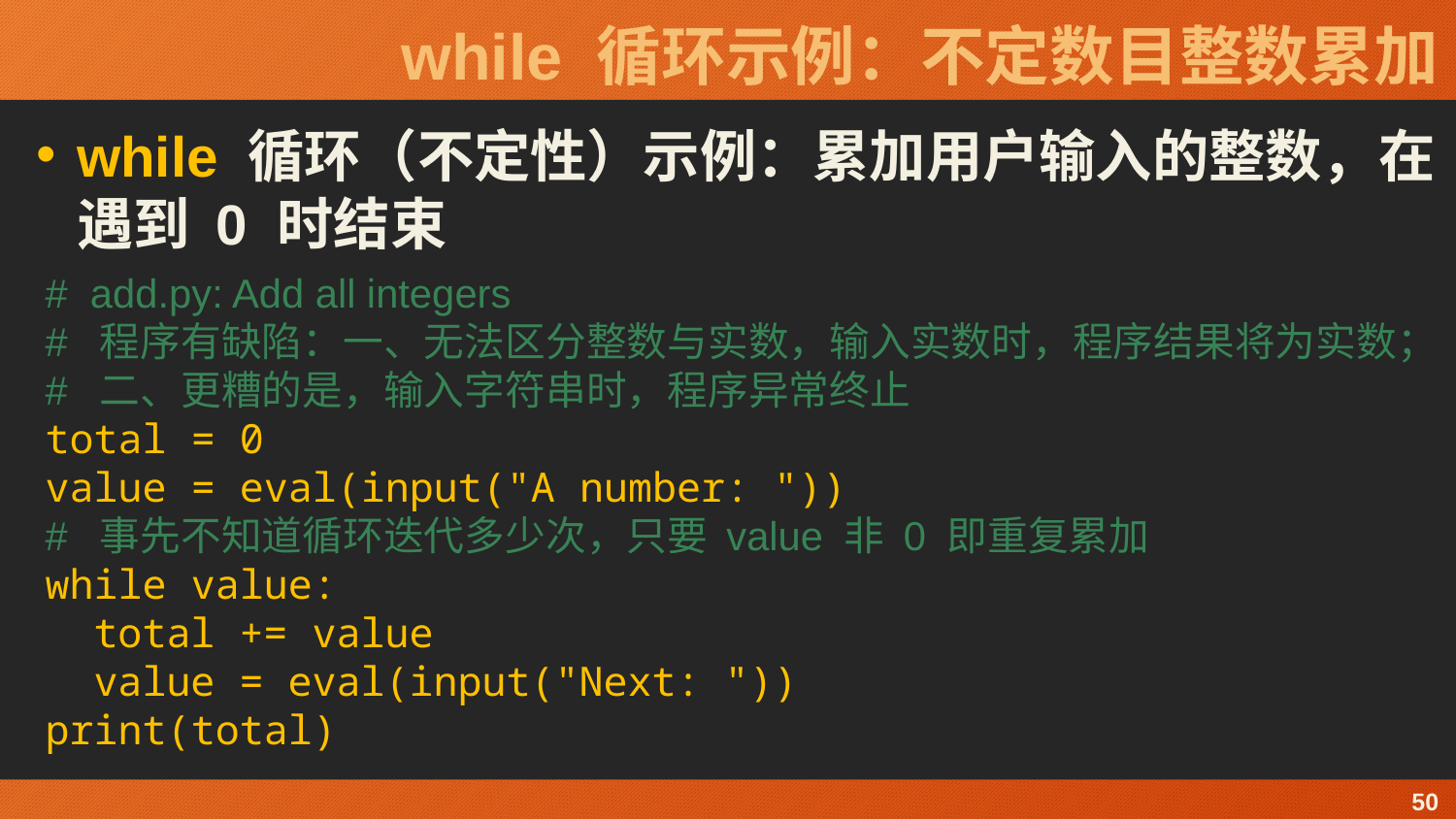

# while 循环示例：不定数目整数累加
while 循环（不定性）示例：累加用户输入的整数，在遇到 0 时结束
#  add.py: Add all integers
#  程序有缺陷：一、无法区分整数与实数，输入实数时，程序结果将为实数；
#  二、更糟的是，输入字符串时，程序异常终止
total = 0
value = eval(input("A number: "))
#  事先不知道循环迭代多少次，只要 value 非 0 即重复累加
while value:
  total += value
  value = eval(input("Next: "))
print(total)
50